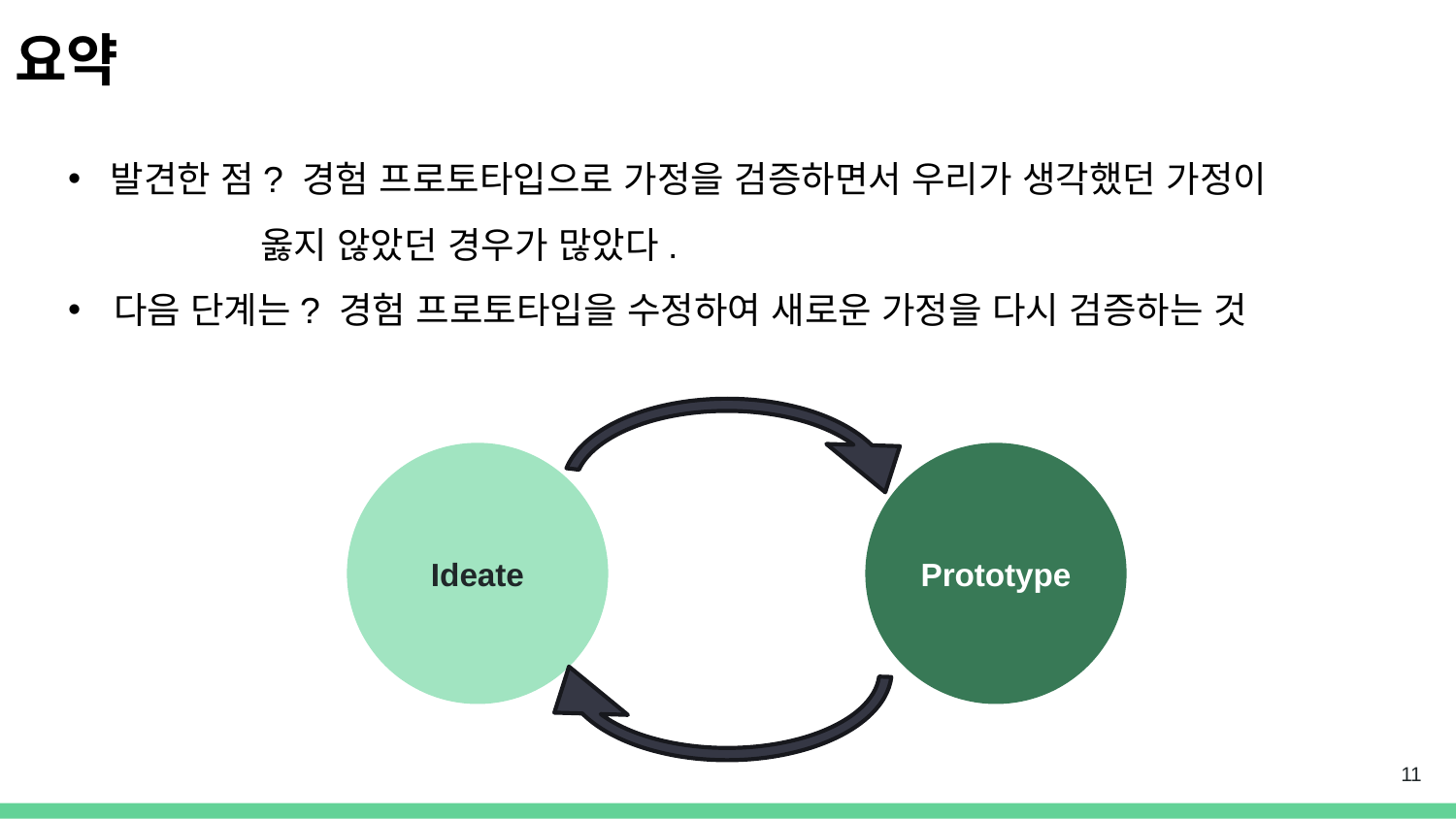

# 요약
발견한 점? 경험 프로토타입으로 가정을 검증하면서 우리가 생각했던 가정이
                  옳지 않았던 경우가 많았다.
다음 단계는? 경험 프로토타입을 수정하여 새로운 가정을 다시 검증하는 것

Ideate
Prototype

11